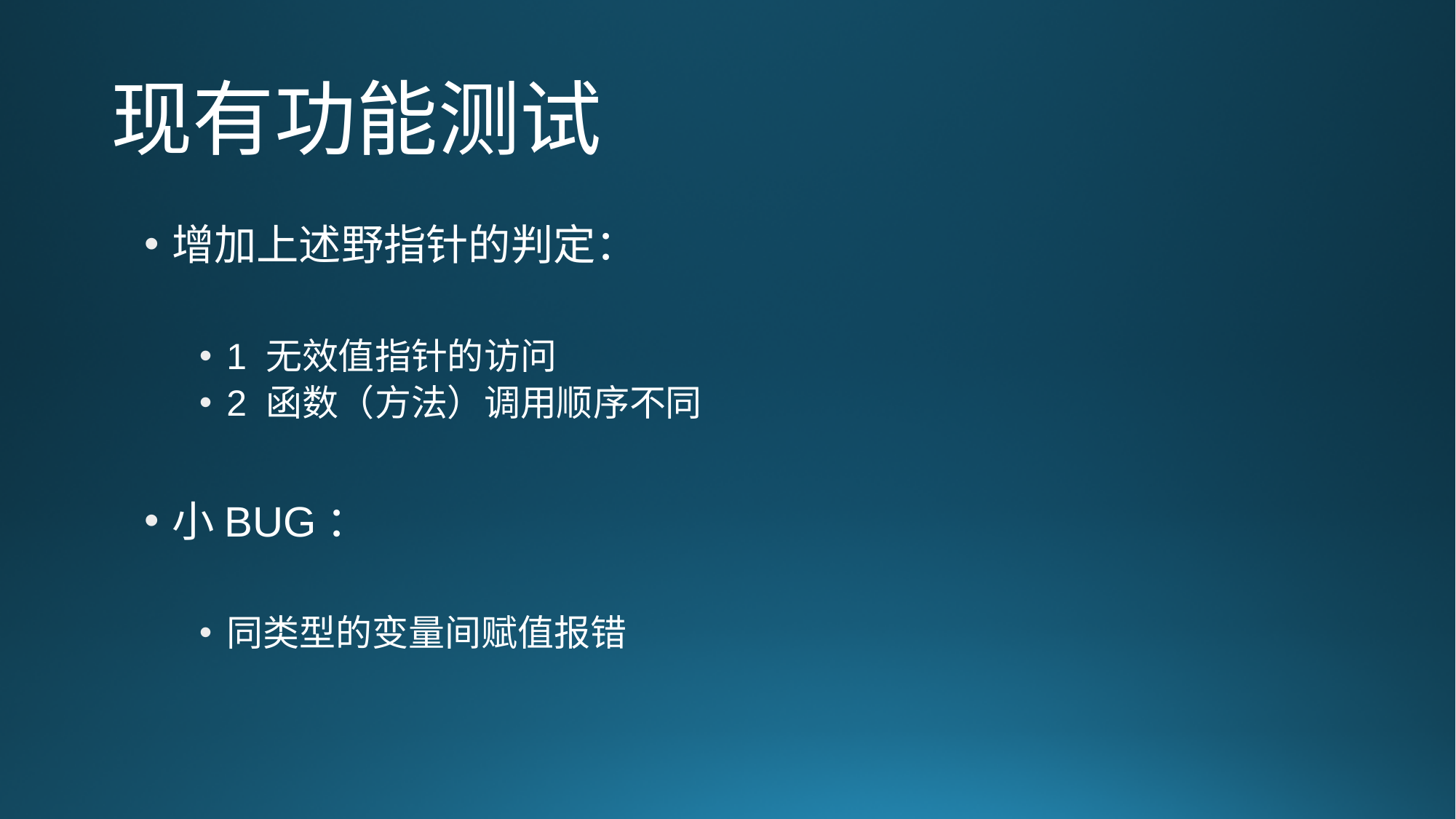

# 现有功能测试
增加上述野指针的判定：

1 无效值指针的访问
2 函数（方法）调用顺序不同

小BUG：

同类型的变量间赋值报错